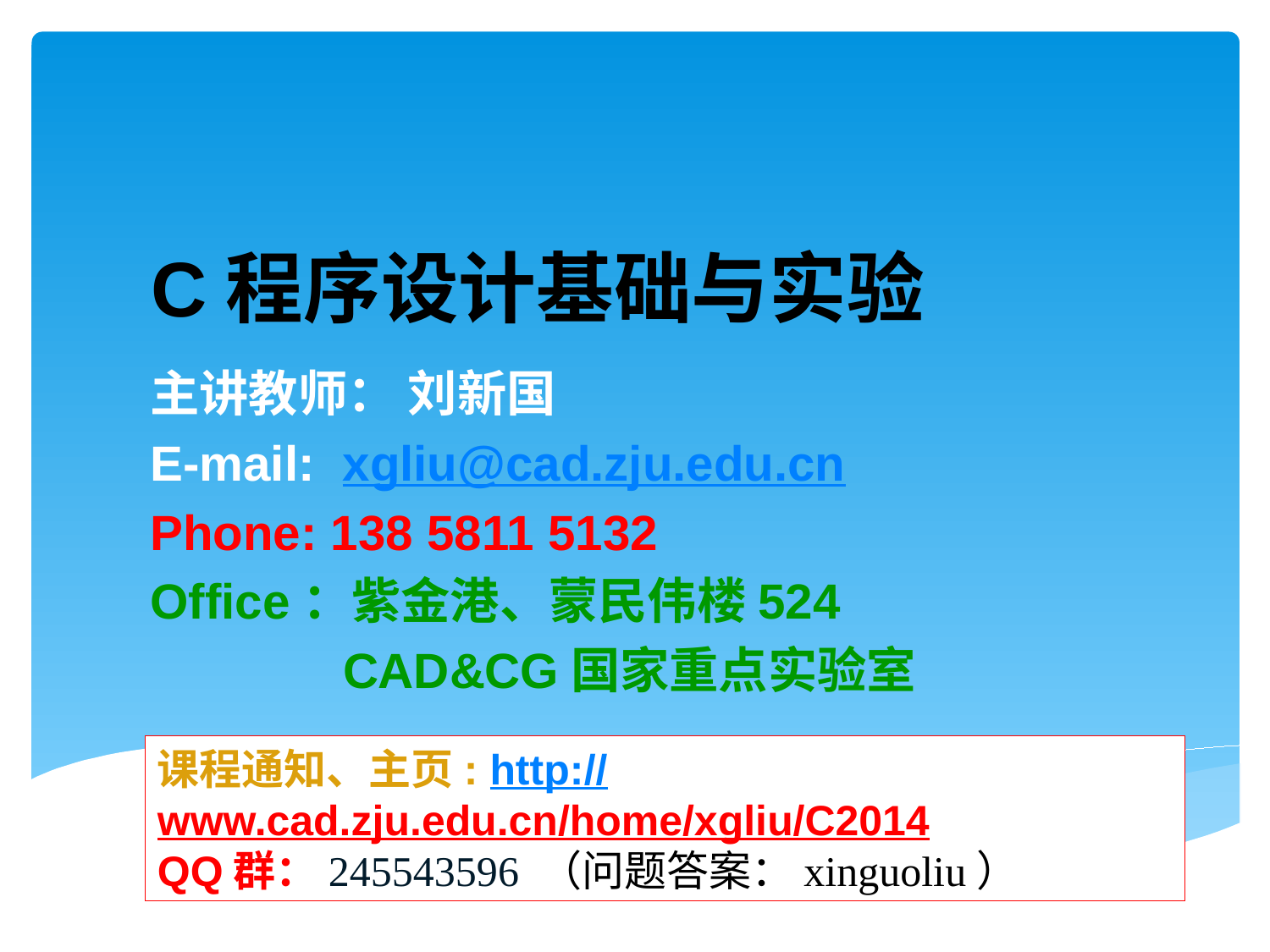

# C程序设计基础与实验
主讲教师： 刘新国
E-mail:  xgliu@cad.zju.edu.cn
Phone: 138 5811 5132
Office：紫金港、蒙民伟楼524
              CAD&CG国家重点实验室
课程通知、主页: http://www.cad.zju.edu.cn/home/xgliu/C2014
QQ群：245543596 （问题答案：xinguoliu）